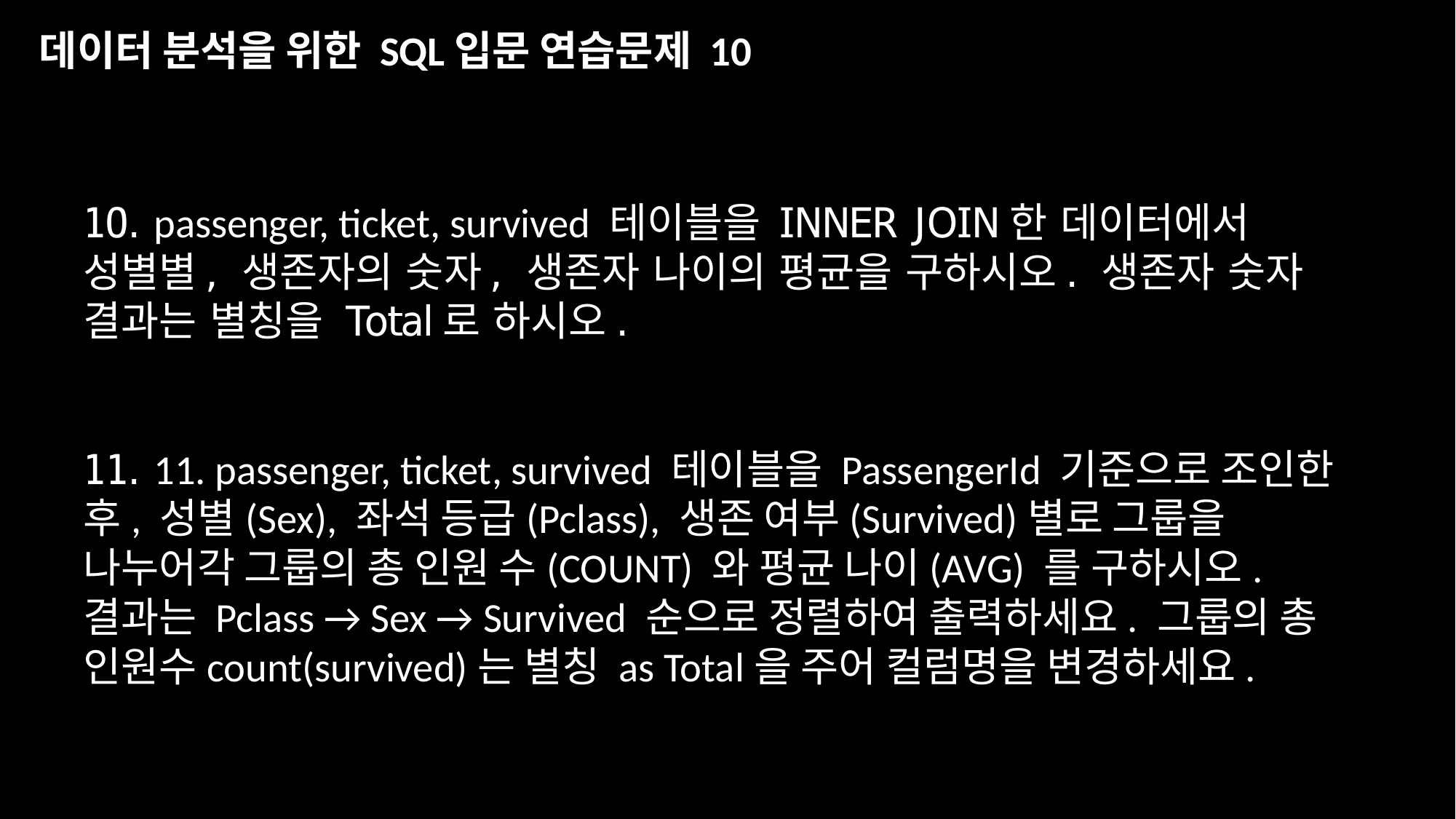

데이터 분석을 위한 SQL입문 연습문제 10
10. passenger, ticket, survived 테이블을 INNER JOIN한 데이터에서 성별별, 생존자의 숫자, 생존자 나이의 평균을 구하시오. 생존자 숫자 결과는 별칭을 Total로 하시오.

11. 11. passenger, ticket, survived 테이블을 PassengerId 기준으로 조인한 후, 성별(Sex), 좌석 등급(Pclass), 생존 여부(Survived)별로 그룹을 나누어각 그룹의 총 인원 수(COUNT) 와 평균 나이(AVG) 를 구하시오. 결과는 Pclass → Sex → Survived 순으로 정렬하여 출력하세요. 그룹의 총 인원수count(survived)는 별칭 as Total을 주어 컬럼명을 변경하세요.
76